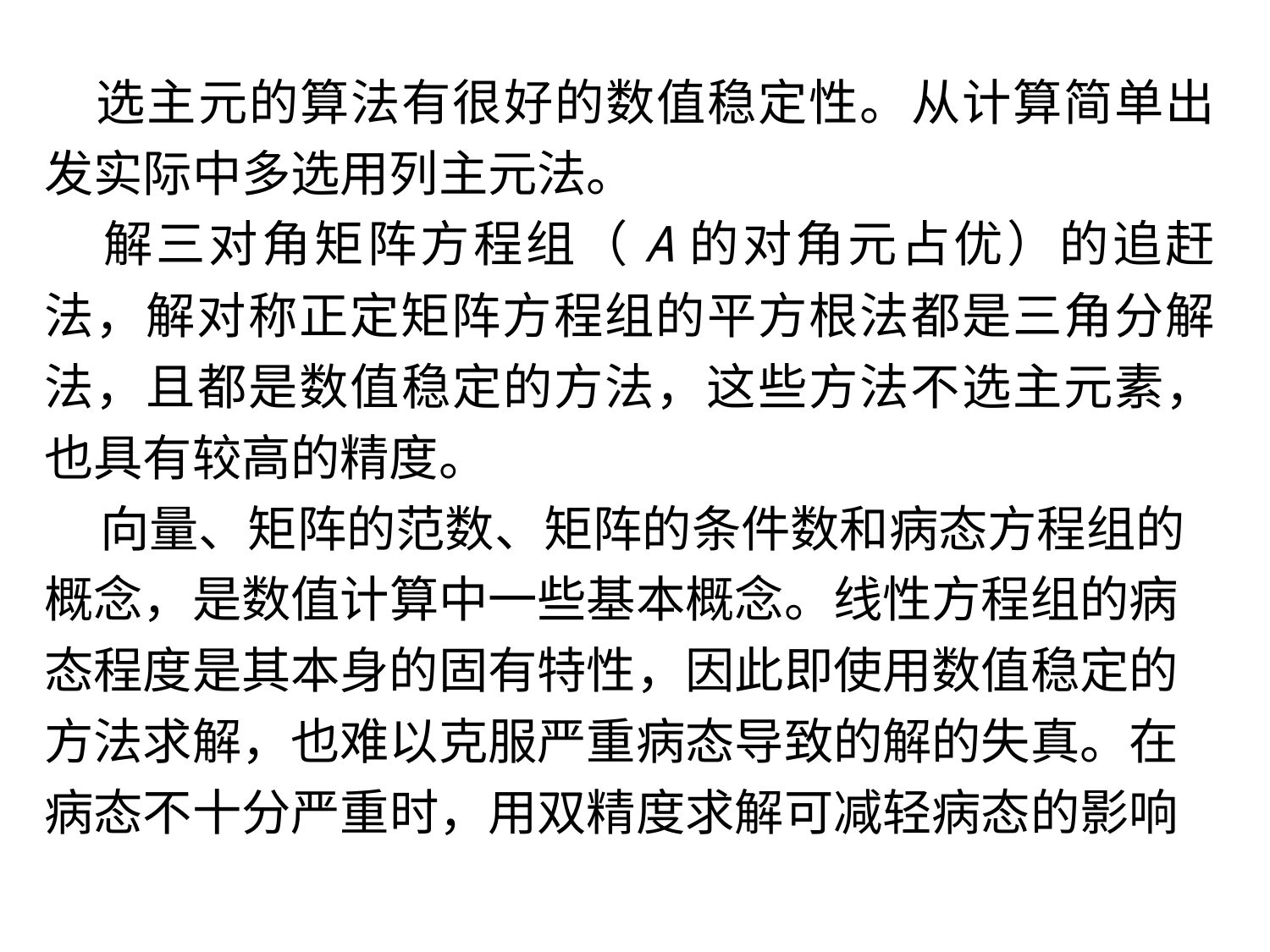

选主元的算法有很好的数值稳定性。从计算简单出发实际中多选用列主元法。
   解三对角矩阵方程组（A的对角元占优）的追赶法，解对称正定矩阵方程组的平方根法都是三角分解法，且都是数值稳定的方法，这些方法不选主元素，也具有较高的精度。
    向量、矩阵的范数、矩阵的条件数和病态方程组的概念，是数值计算中一些基本概念。线性方程组的病态程度是其本身的固有特性，因此即使用数值稳定的方法求解，也难以克服严重病态导致的解的失真。在病态不十分严重时，用双精度求解可减轻病态的影响